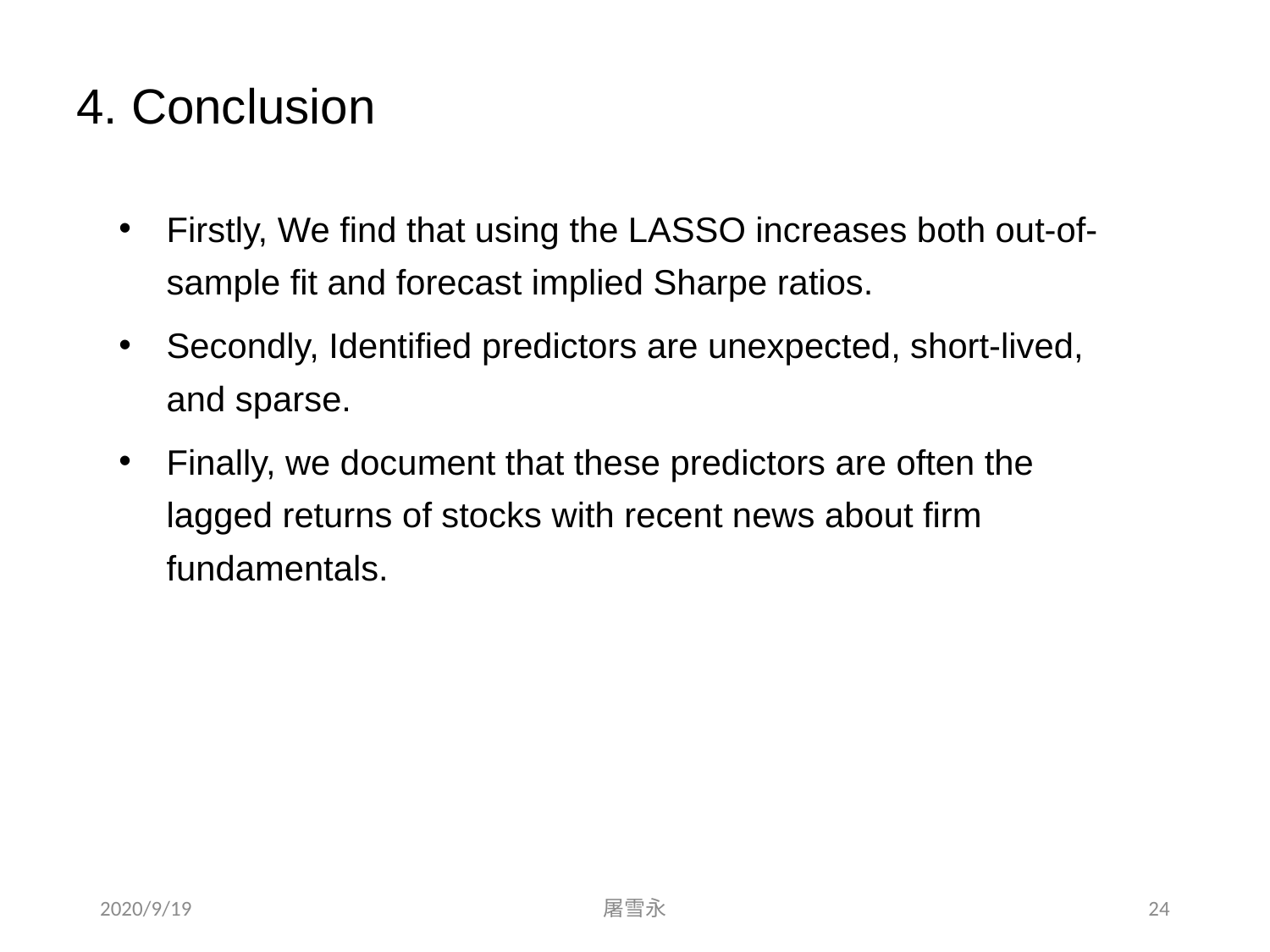

# 4. Conclusion
Firstly, We find that using the LASSO increases both out-of-sample fit and forecast implied Sharpe ratios.
Secondly, Identified predictors are unexpected, short-lived, and sparse.
Finally, we document that these predictors are often the lagged returns of stocks with recent news about firm fundamentals.

2020/9/19
屠雪永
24